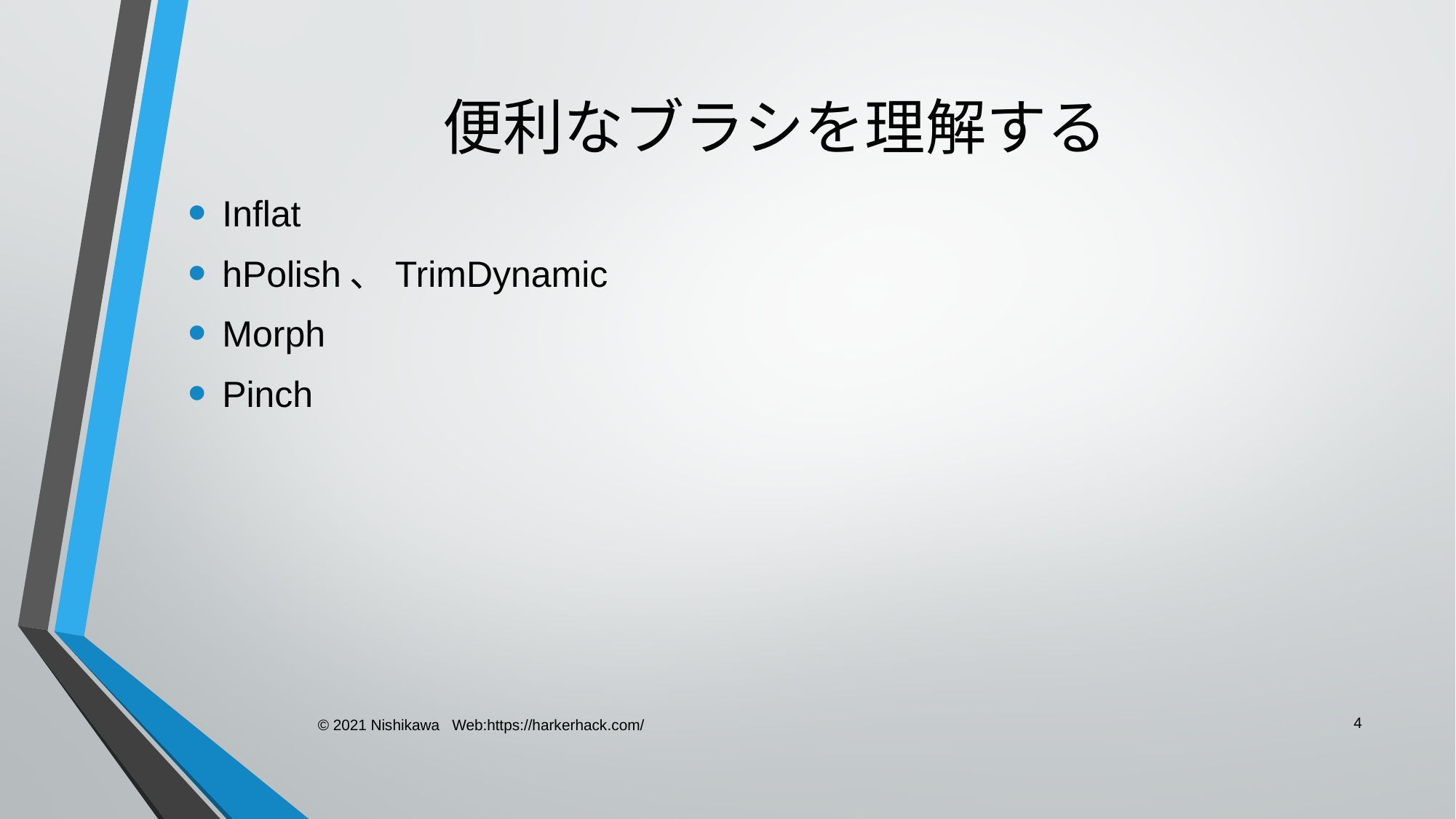

# 便利なブラシを理解する
Inflat
hPolish、TrimDynamic
Morph
Pinch
4
© 2021 Nishikawa   Web:https://harkerhack.com/